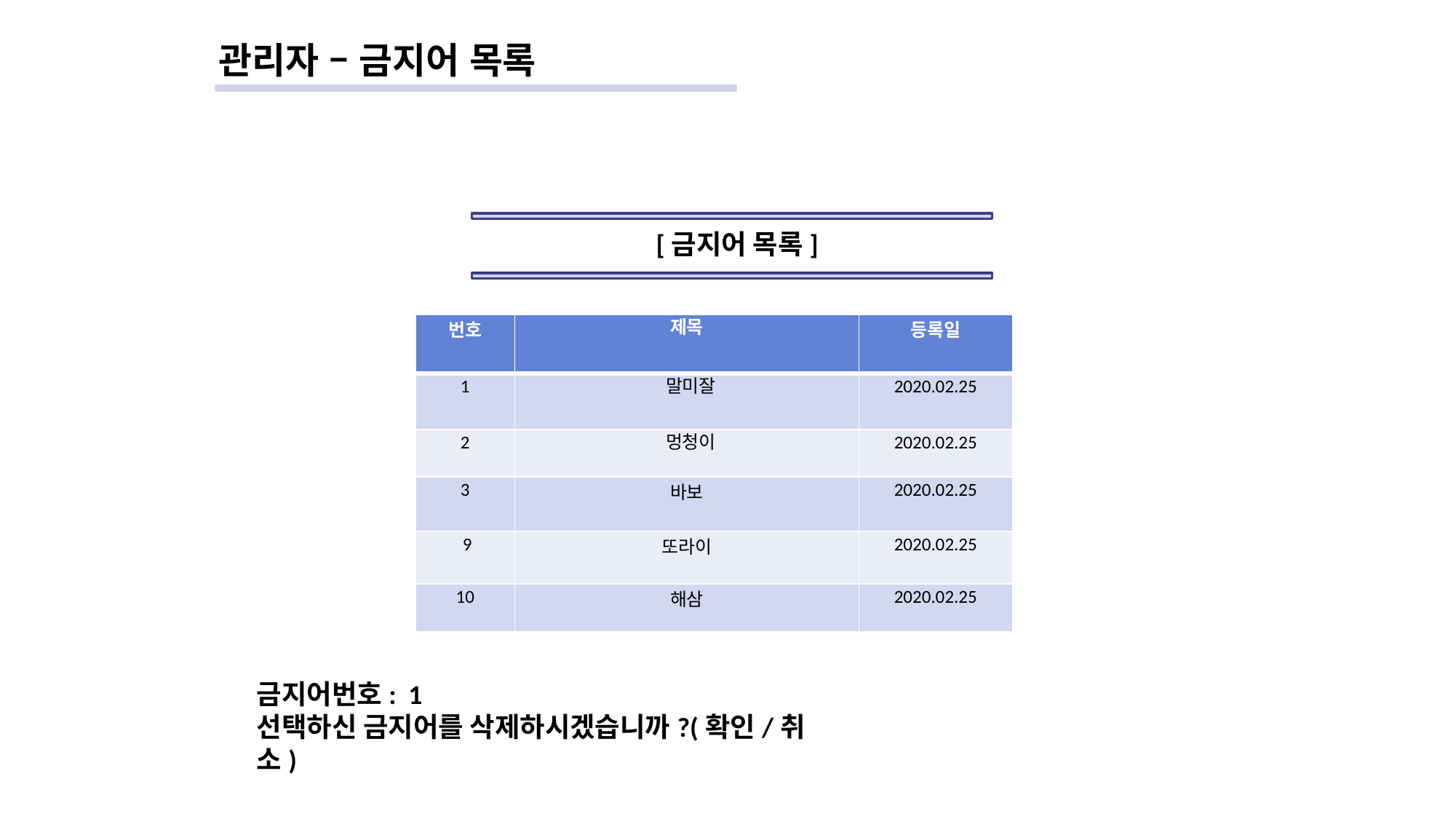

# 관리자 – 금지어 목록

[금지어 목록]

| 번호 | 제목 | 등록일 |
| --- | --- | --- |
| 1 | 말미잘 | 2020.02.25 |
| 2 | 멍청이 | 2020.02.25 |
| 3 | 바보 | 2020.02.25 |
| 9 | 또라이 | 2020.02.25 |
| 10 | 해삼 | 2020.02.25 |
금지어번호:  1
선택하신 금지어를 삭제하시겠습니까?(확인/취소)